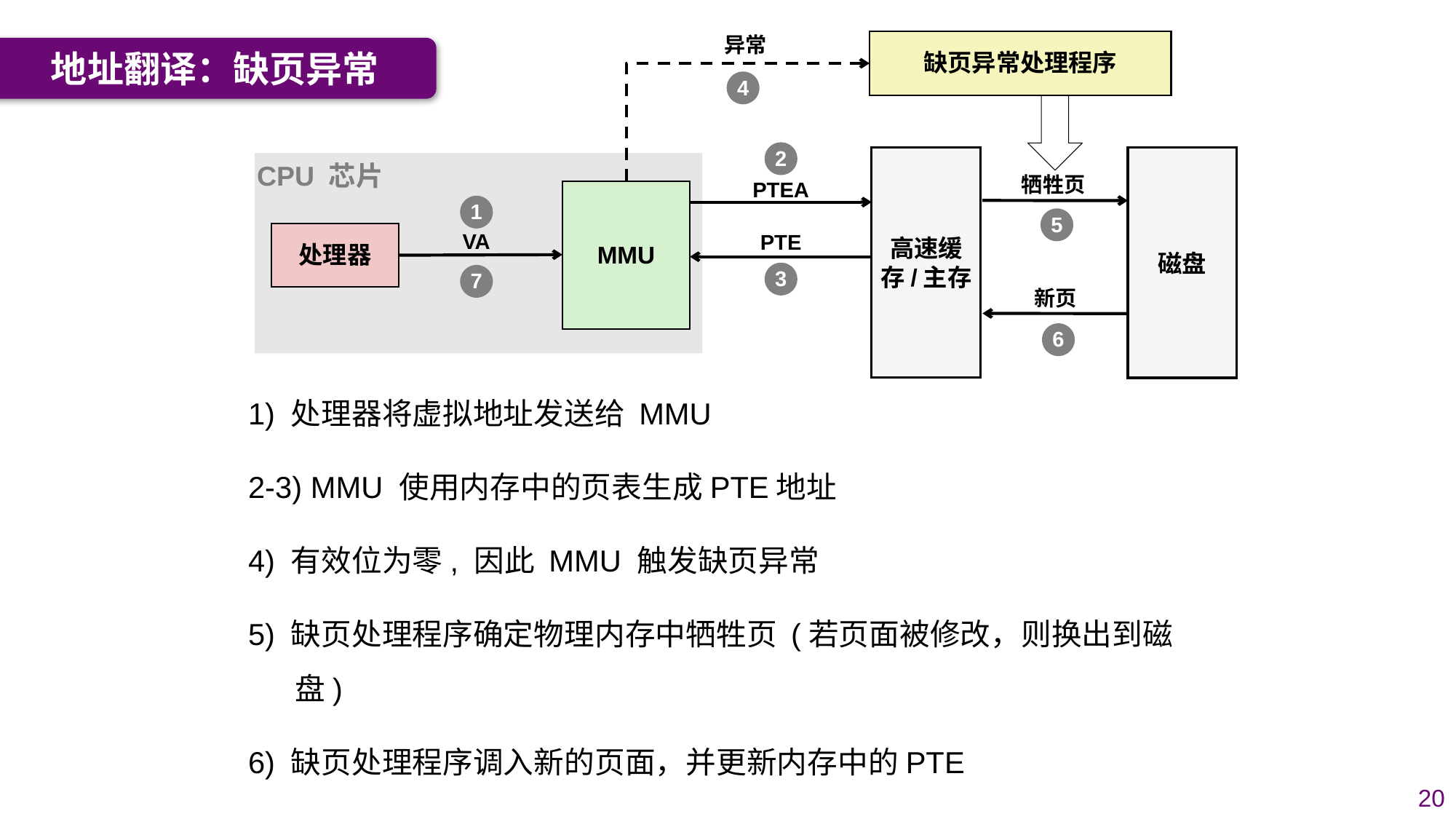

异常
缺页异常处理程序

地址翻译：缺页异常
4

2
高速缓
存/主存
磁盘

CPU 芯片
牺牲页
PTEA
MMU
1
5
处理器
VA
PTE
3
7
新页
6
1) 处理器将虚拟地址发送给 MMU
2-3) MMU 使用内存中的页表生成PTE地址
4) 有效位为零, 因此 MMU 触发缺页异常
5) 缺页处理程序确定物理内存中牺牲页 (若页面被修改，则换出到磁盘)
6) 缺页处理程序调入新的页面，并更新内存中的PTE
7) 缺页处理程序返回到原来进程，再次执行缺页的指令
20